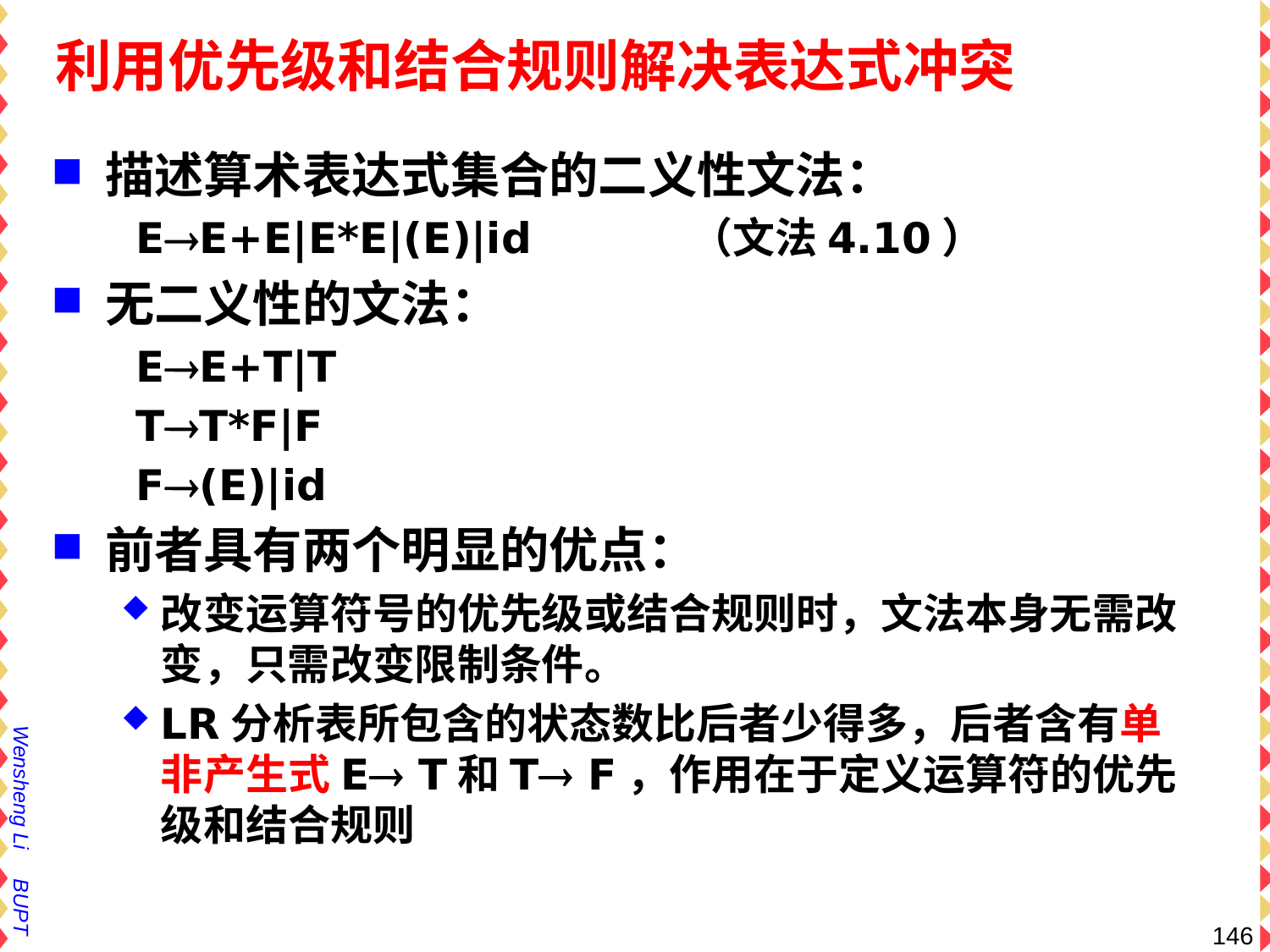

# 利用优先级和结合规则解决表达式冲突
描述算术表达式集合的二义性文法：
 E→E+E|E*E|(E)|id          （文法4.10）
无二义性的文法：
 E→E+T|T
 T→T*F|F
 F→(E)|id
前者具有两个明显的优点：
改变运算符号的优先级或结合规则时，文法本身无需改变，只需改变限制条件。
LR分析表所包含的状态数比后者少得多，后者含有单非产生式E→ T和T→ F，作用在于定义运算符的优先级和结合规则
146